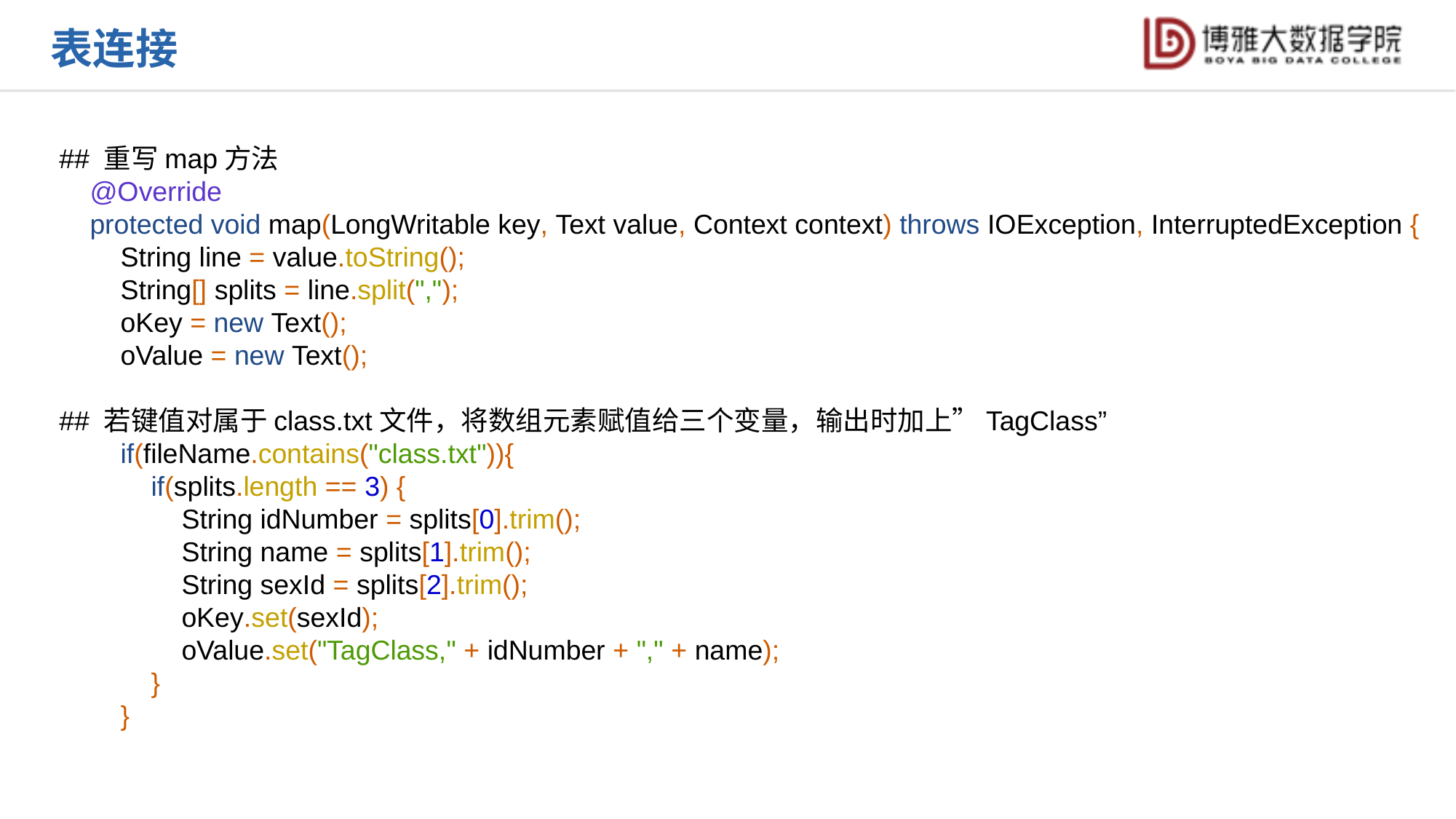

表连接
## 重写map方法
    @Override
    protected void map(LongWritable key, Text value, Context context) throws IOException, InterruptedException {
        String line = value.toString();
        String[] splits = line.split(",");
        oKey = new Text();
        oValue = new Text();

## 若键值对属于class.txt文件，将数组元素赋值给三个变量，输出时加上”TagClass”
        if(fileName.contains("class.txt")){
            if(splits.length == 3) {
                String idNumber = splits[0].trim();
                String name = splits[1].trim();
                String sexId = splits[2].trim();
                oKey.set(sexId);
                oValue.set("TagClass," + idNumber + "," + name);
            }
        }